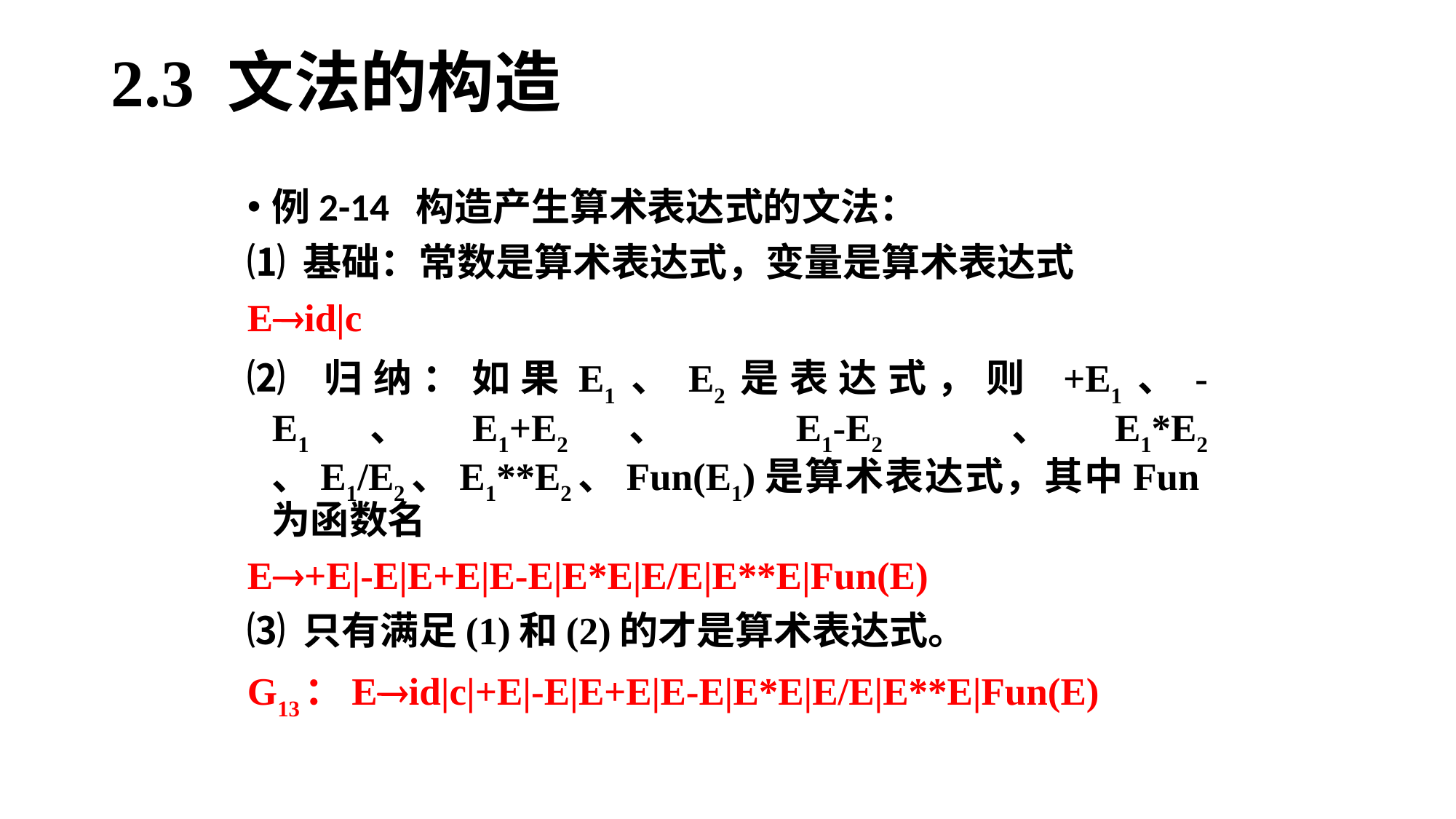

# 2.3 文法的构造
例2-14  构造产生算术表达式的文法：
⑴ 基础：常数是算术表达式，变量是算术表达式
E→id|c
⑵ 归纳：如果E1、E2是表达式，则 +E1、-E1、E1+E2、 E1-E2 、E1*E2 、E1/E2、E1**E2、Fun(E1)是算术表达式，其中Fun为函数名
E→+E|-E|E+E|E-E|E*E|E/E|E**E|Fun(E)
⑶ 只有满足(1)和(2)的才是算术表达式。
G13：E→id|c|+E|-E|E+E|E-E|E*E|E/E|E**E|Fun(E)
3